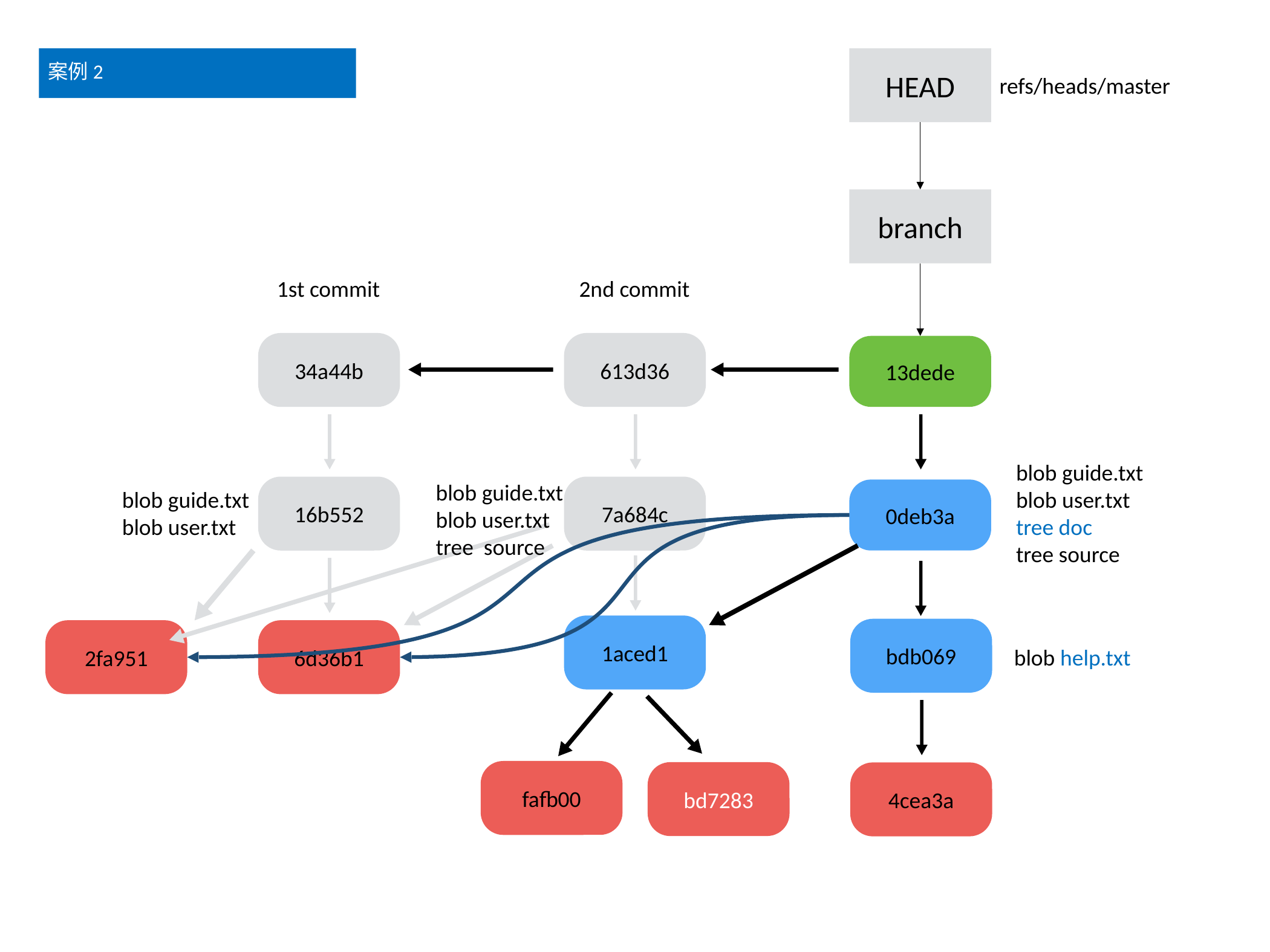

案例2
HEAD
refs/heads/master
branch
1st commit
2nd commit

34a44b
613d36
13dede

blob guide.txt
blob user.txt
tree doc
tree source
blob guide.txt
blob user.txt
tree  source
16b552
7a684c
0deb3a
blob guide.txt
blob user.txt

1aced1
bdb069
2fa951
6d36b1
blob help.txt

fafb00
bd7283
4cea3a